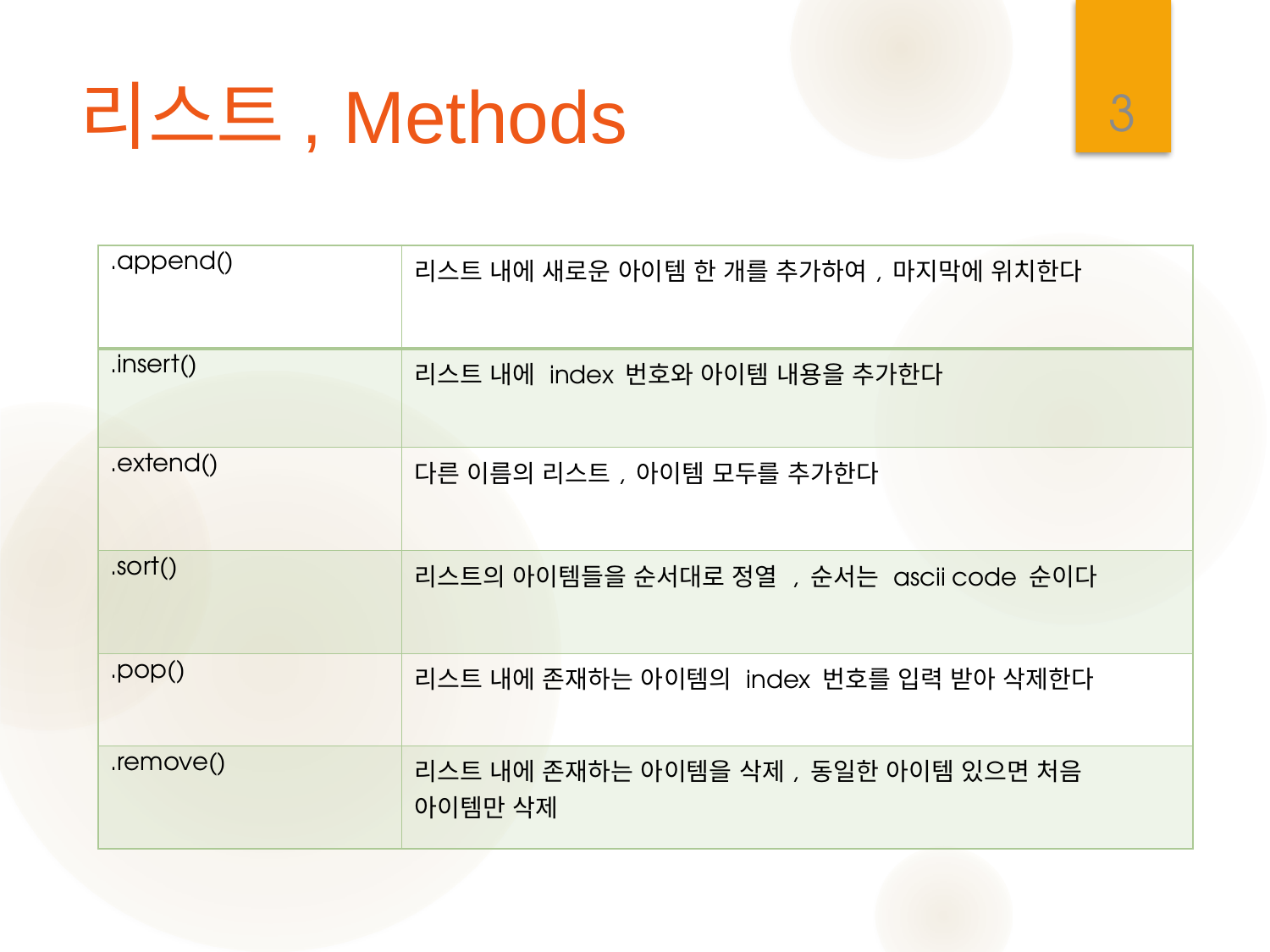

3
# 리스트, Methods
| .append() | 리스트 내에 새로운 아이템 한 개를 추가하여, 마지막에 위치한다 |
| --- | --- |
| .insert() | 리스트 내에 index 번호와 아이템 내용을 추가한다 |
| .extend() | 다른 이름의 리스트, 아이템 모두를 추가한다 |
| .sort() | 리스트의 아이템들을 순서대로 정열 , 순서는 ascii code 순이다 |
| .pop() | 리스트 내에 존재하는 아이템의 index 번호를 입력 받아 삭제한다 |
| .remove() | 리스트 내에 존재하는 아이템을 삭제, 동일한 아이템 있으면 처음 아이템만 삭제 |